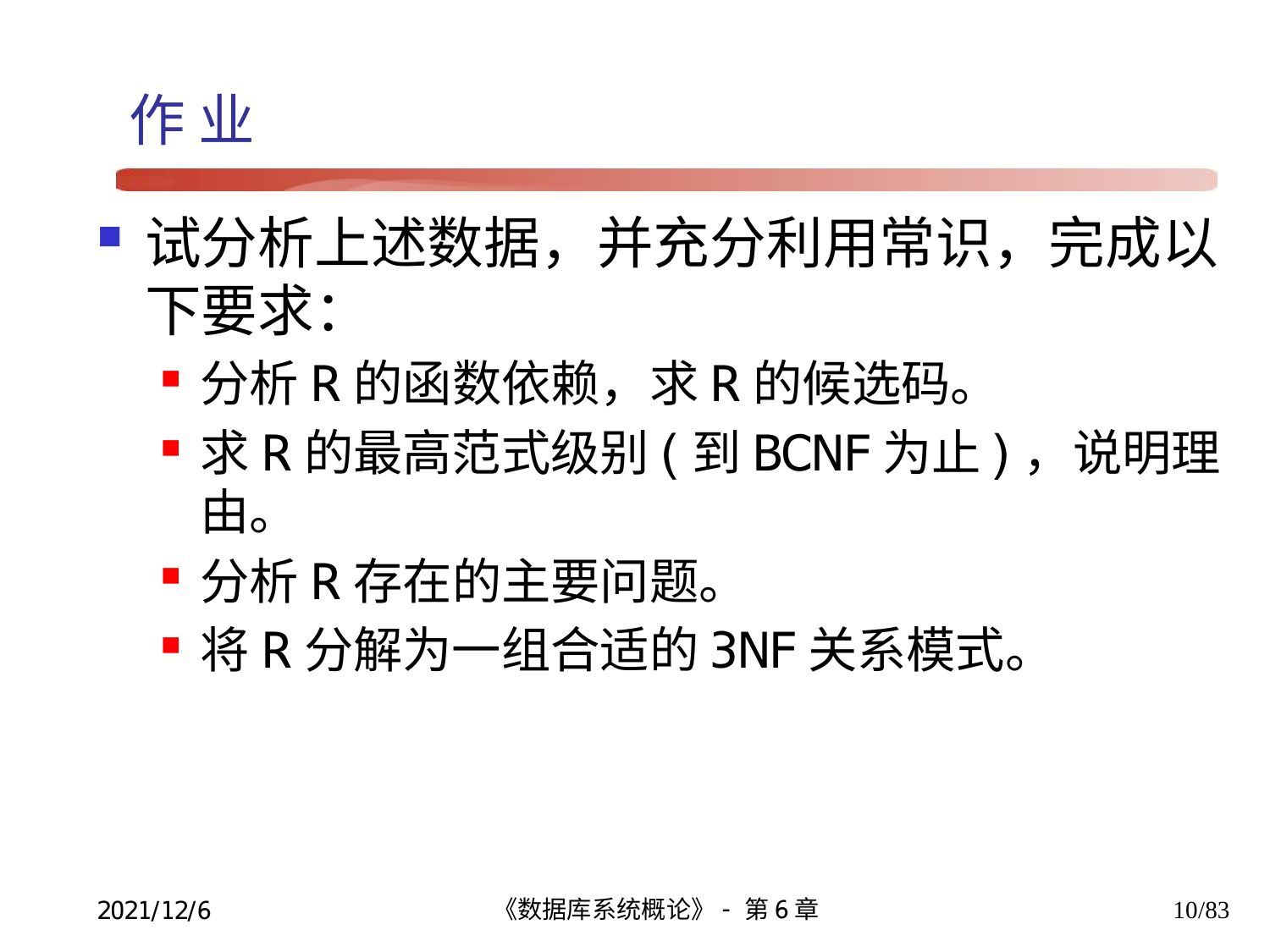

# 作 业
试分析上述数据，并充分利用常识，完成以下要求：
分析R的函数依赖，求R的候选码。
求R的最高范式级别(到BCNF为止)，说明理由。
分析R存在的主要问题。
将R分解为一组合适的3NF关系模式。
《数据库系统概论》- 第6章
10/83
2021/12/6